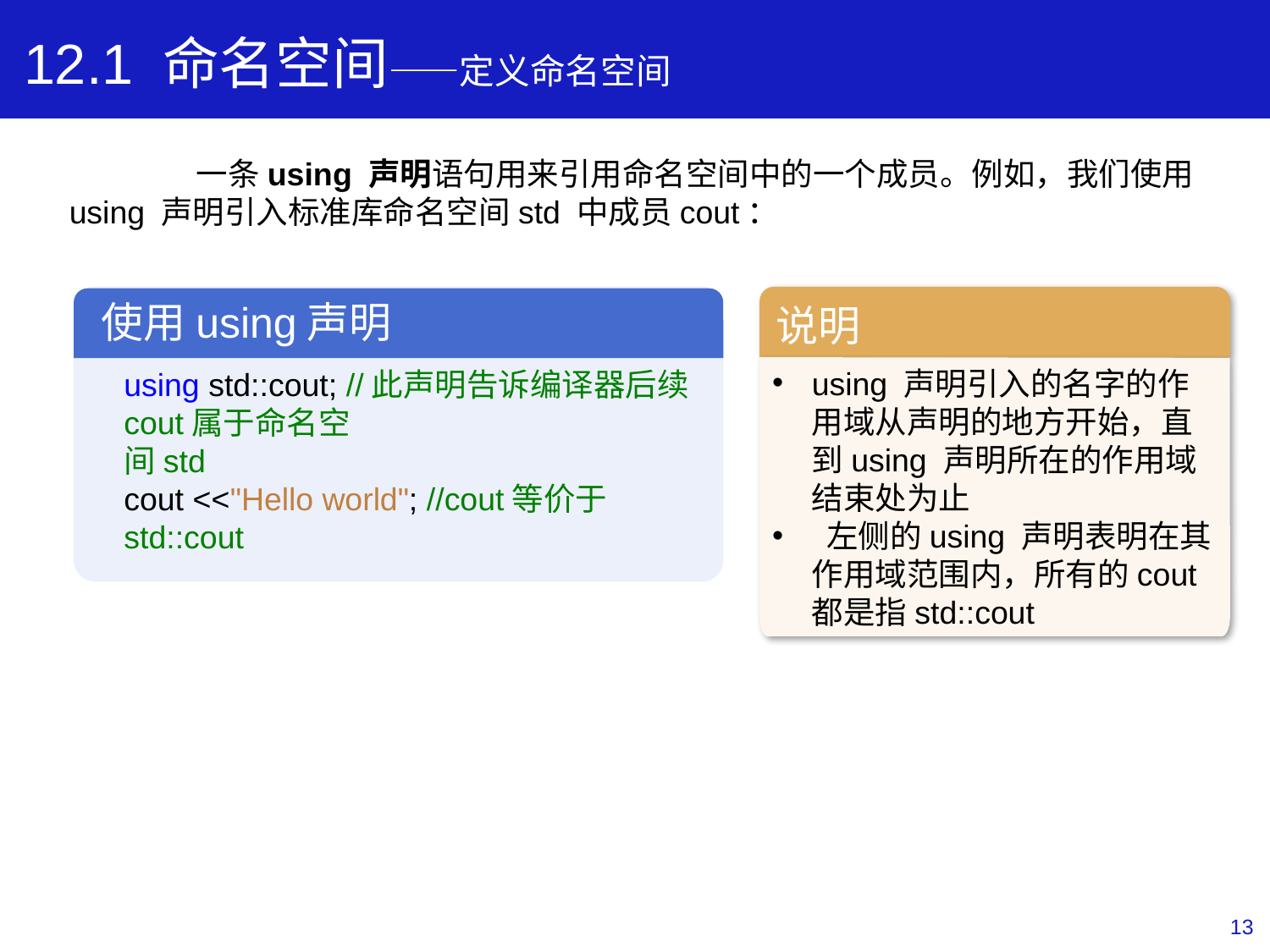

12.1 命名空间——定义命名空间
	一条using 声明语句用来引用命名空间中的一个成员。例如，我们使用
using 声明引入标准库命名空间std 中成员cout：

使用using声明
说明
using 声明引入的名字的作用域从声明的地方开始，直到using 声明所在的作用域结束处为止
 左侧的using 声明表明在其作用域范围内，所有的cout 都是指std::cout
using std::cout; //此声明告诉编译器后续cout属于命名空
间std
cout <<"Hello world"; //cout等价于std::cout
13